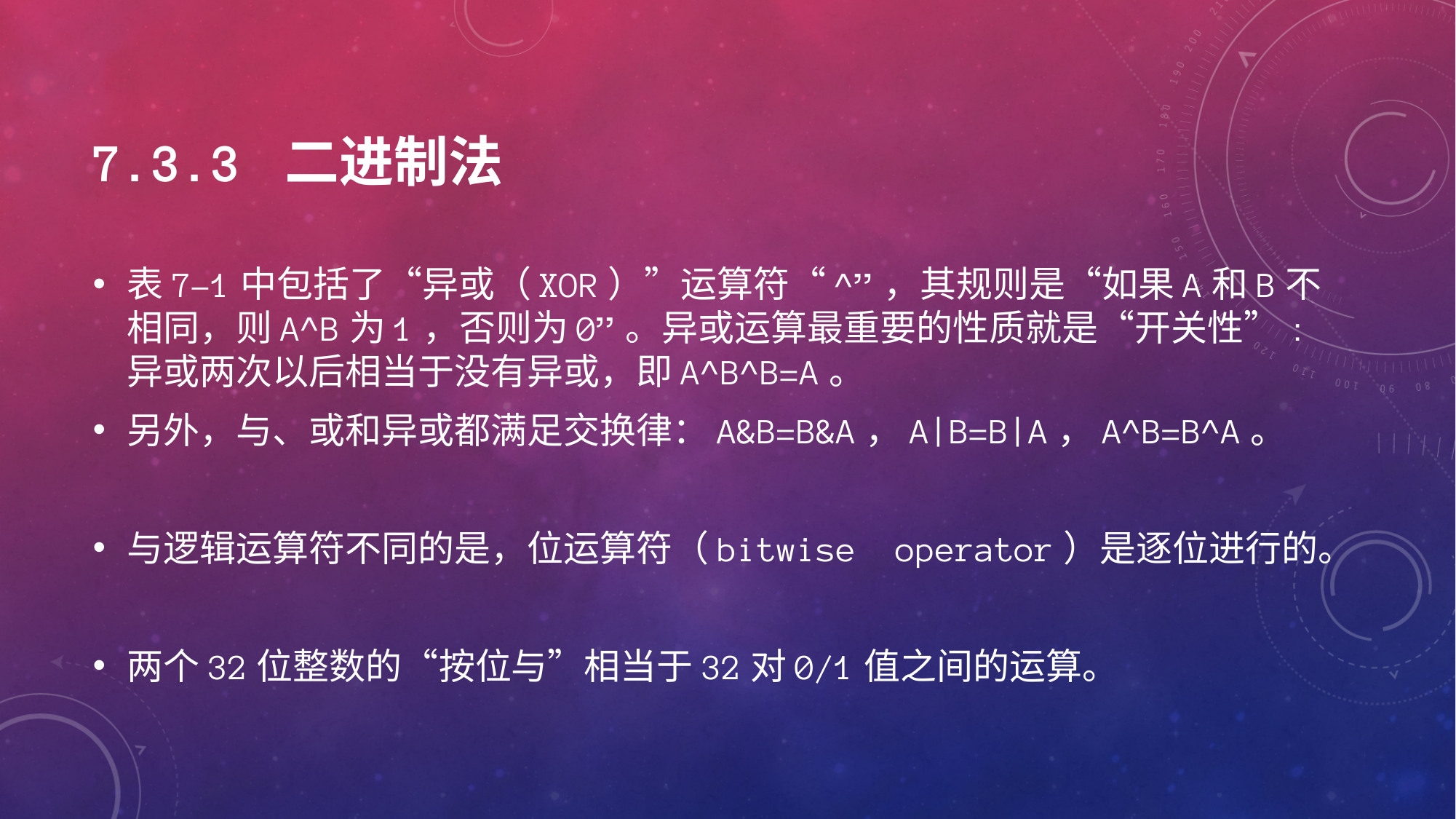

# 7.3.3 二进制法
表7-1中包括了“异或（XOR）”运算符“^”，其规则是“如果A和B不相同，则A^B为1，否则为0”。异或运算最重要的性质就是“开关性”:异或两次以后相当于没有异或，即A^B^B=A。
另外，与、或和异或都满足交换律：A&B=B&A，A|B=B|A，A^B=B^A。

与逻辑运算符不同的是，位运算符（bitwise  operator）是逐位进行的。

两个32位整数的“按位与”相当于32对0/1值之间的运算。